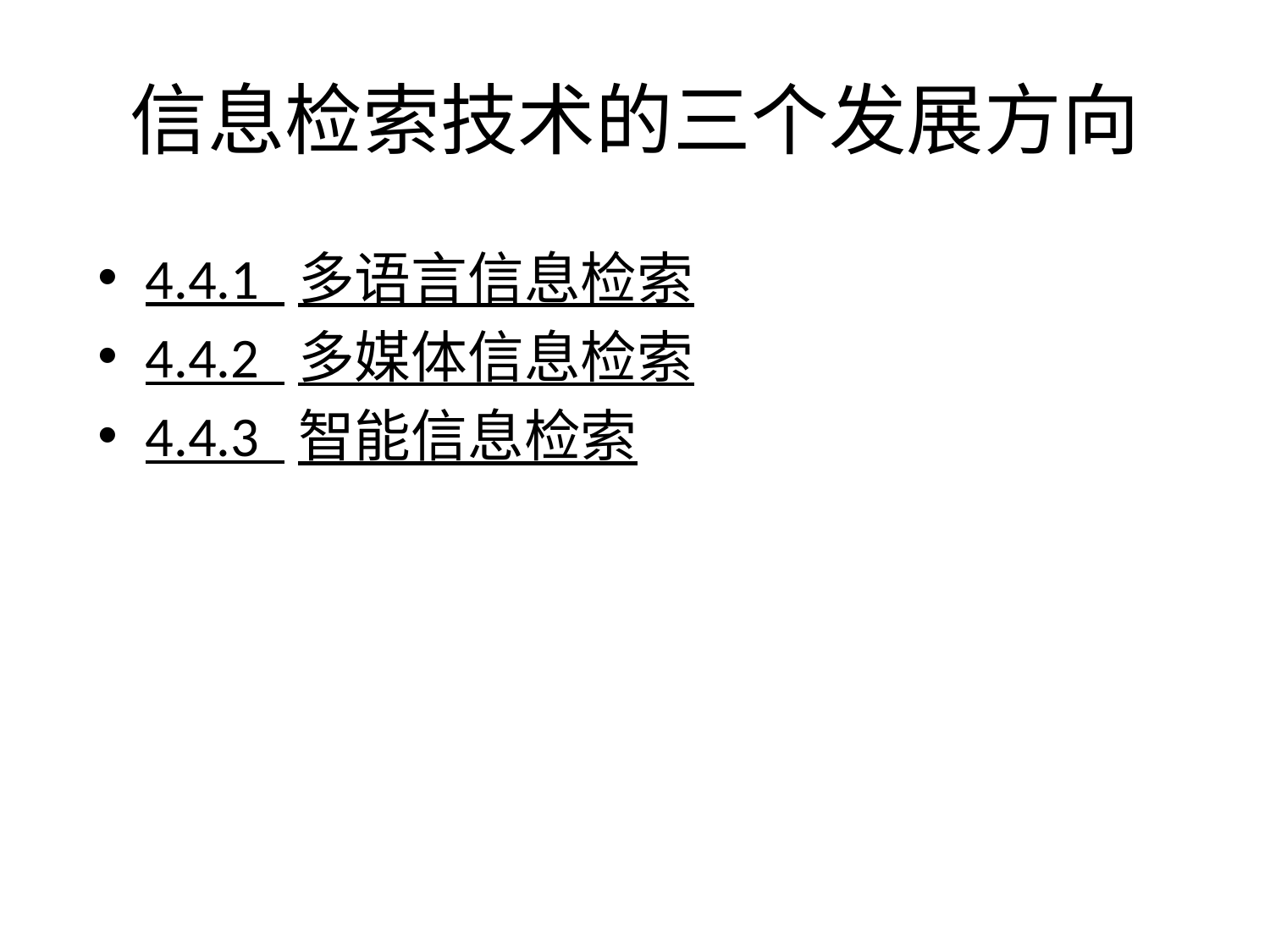

# 信息检索技术的三个发展方向
4.4.1  多语言信息检索
4.4.2  多媒体信息检索
4.4.3  智能信息检索